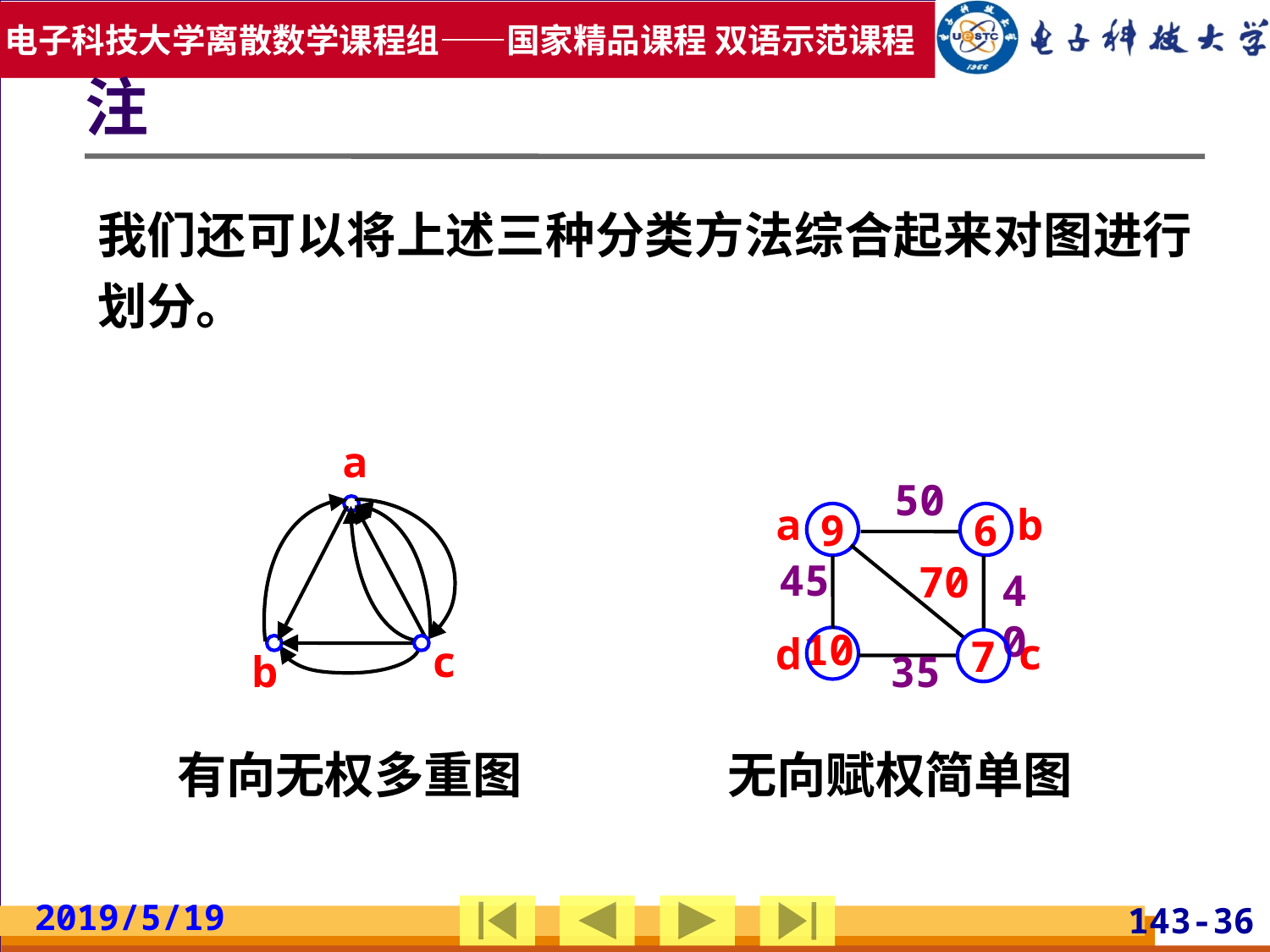

注
我们还可以将上述三种分类方法综合起来对图进行划分。
a

c

b
50
a
b

9

6

45
70

40
10
d

c

7
35

有向无权多重图
无向赋权简单图
2019/5/19